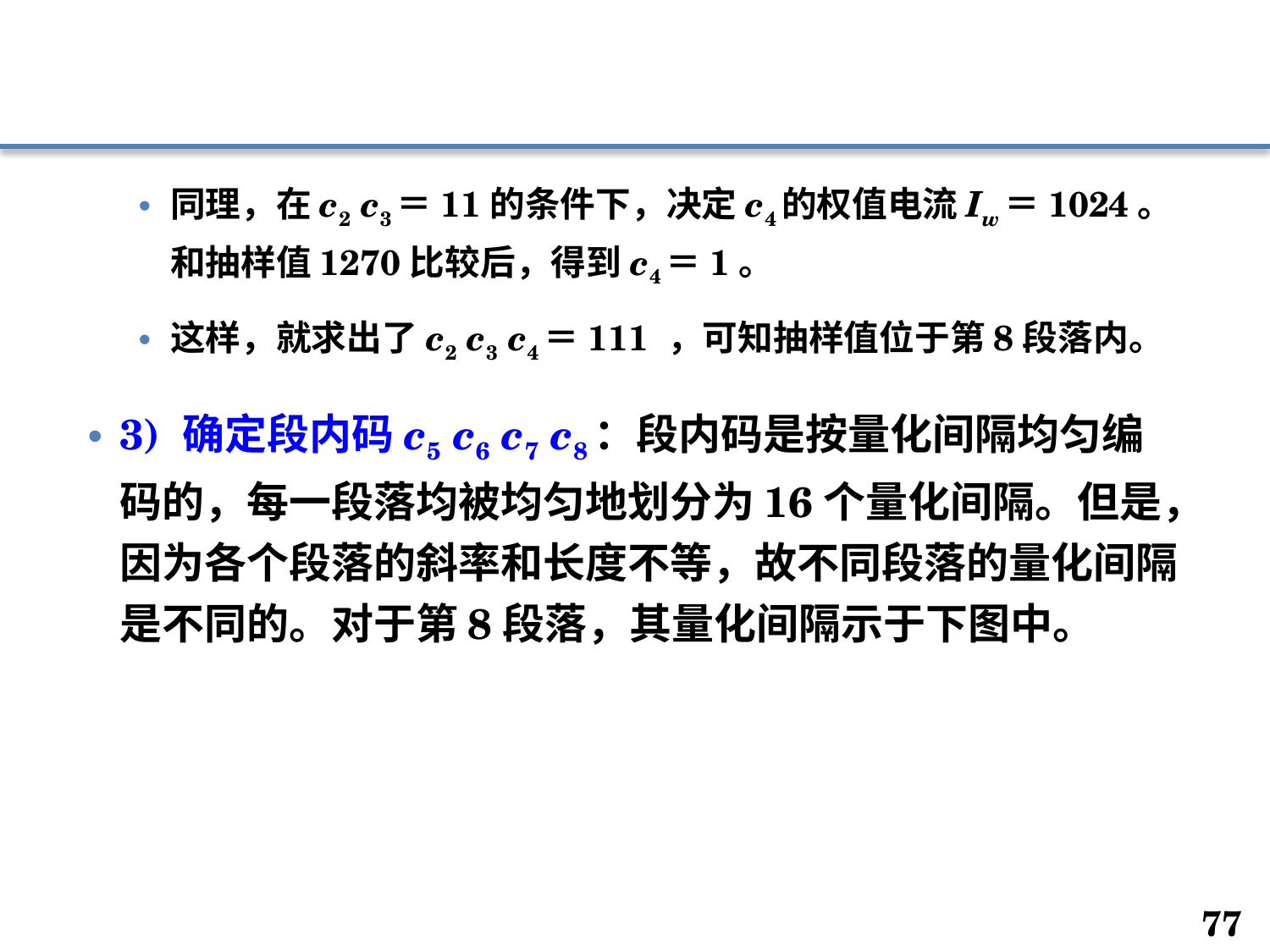

#
同理，在c2 c3＝11的条件下，决定c4的权值电流Iw＝1024。和抽样值1270比较后，得到c4＝1。
这样，就求出了c2 c3 c4＝111 ，可知抽样值位于第8段落内。
3) 确定段内码c5 c6 c7 c8：段内码是按量化间隔均匀编码的，每一段落均被均匀地划分为16个量化间隔。但是，因为各个段落的斜率和长度不等，故不同段落的量化间隔是不同的。对于第8段落，其量化间隔示于下图中。
77